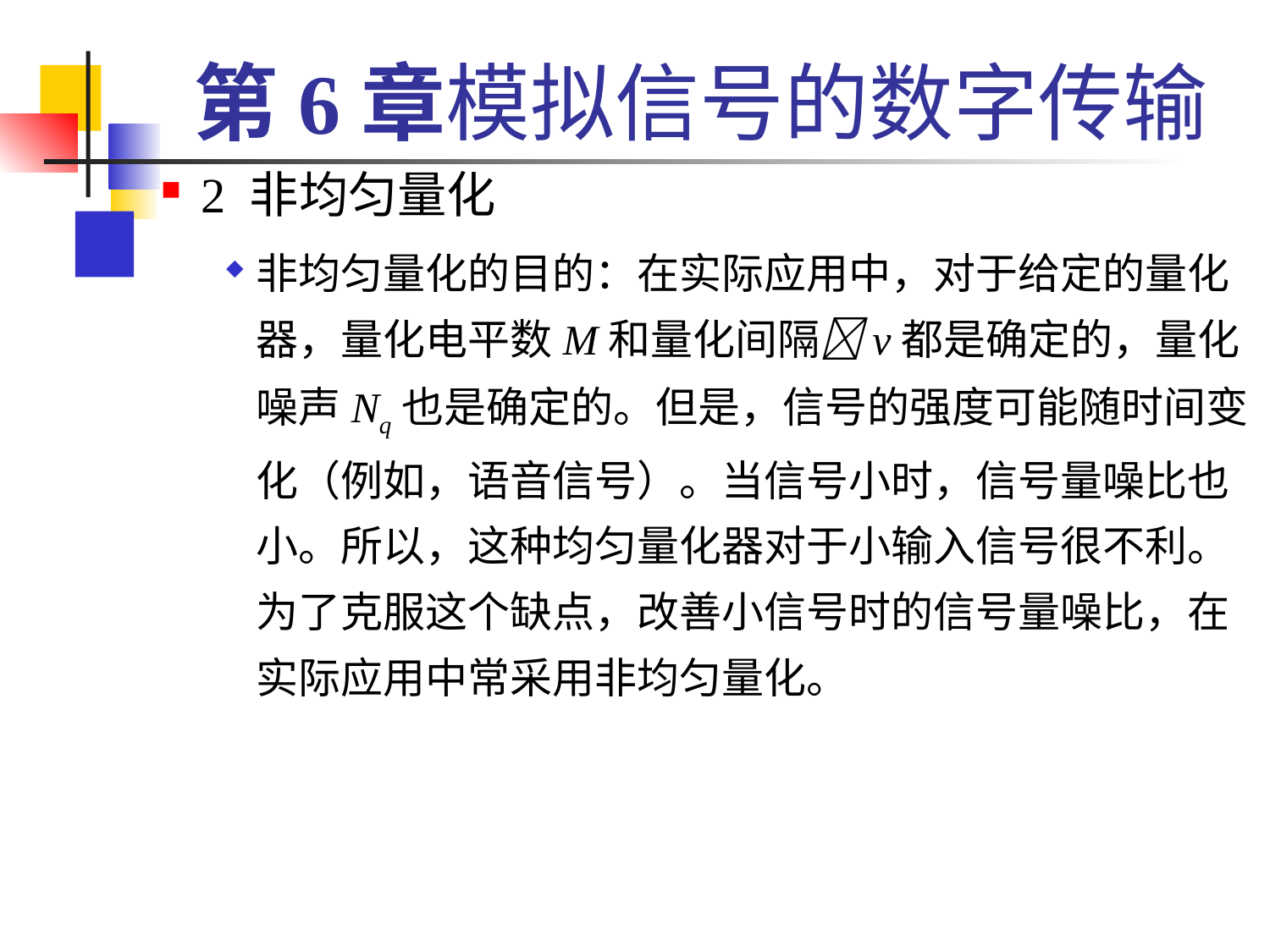

# 第6章模拟信号的数字传输
2 非均匀量化
非均匀量化的目的：在实际应用中，对于给定的量化器，量化电平数M和量化间隔Δv都是确定的，量化噪声Nq也是确定的。但是，信号的强度可能随时间变化（例如，语音信号）。当信号小时，信号量噪比也小。所以，这种均匀量化器对于小输入信号很不利。为了克服这个缺点，改善小信号时的信号量噪比，在实际应用中常采用非均匀量化。
45